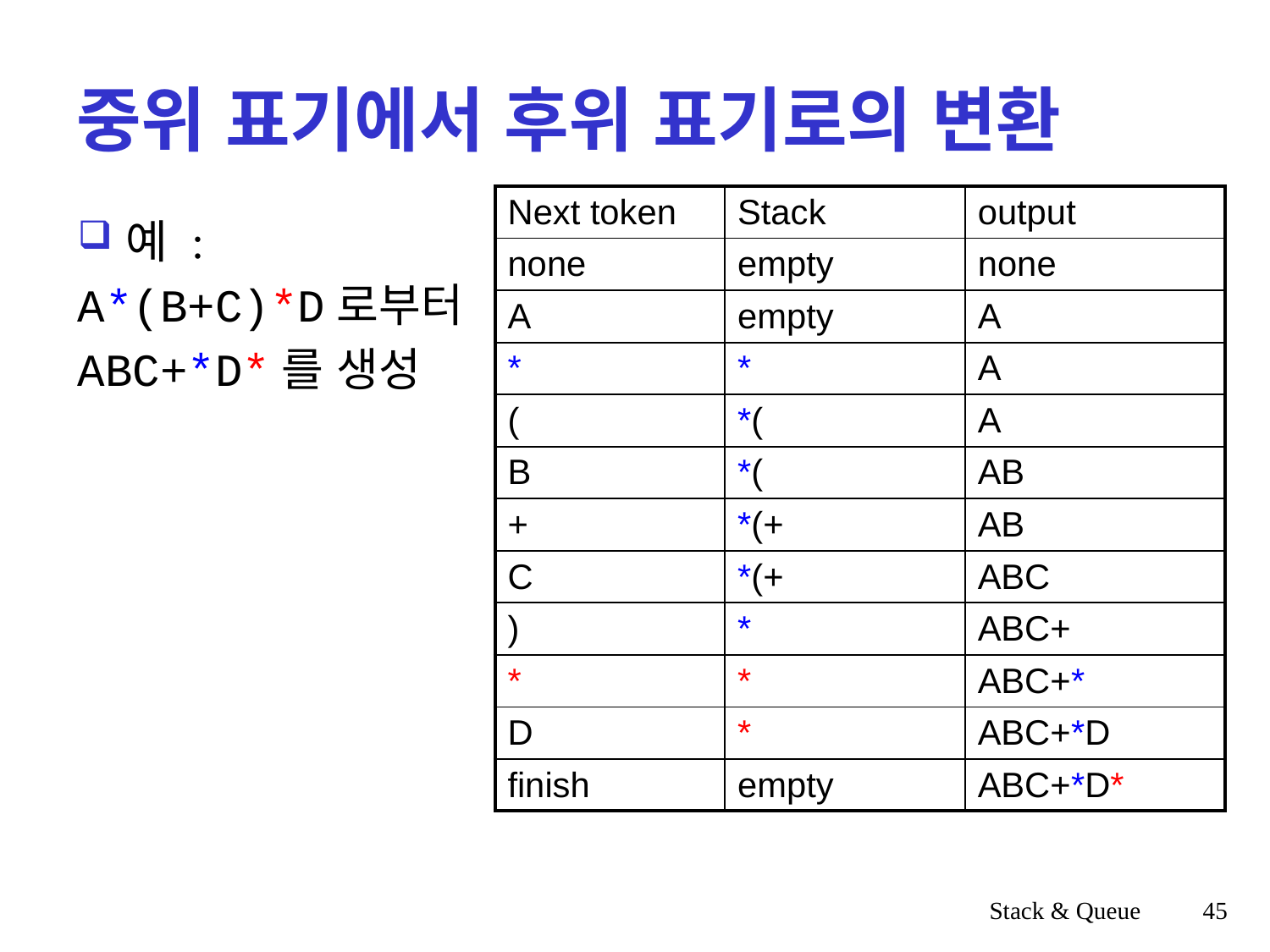

# 중위 표기에서 후위 표기로의 변환
| Next token | Stack | output |
| --- | --- | --- |
| none | empty | none |
| A | empty | A |
| \* | \* | A |
| ( | \*( | A |
| B | \*( | AB |
| + | \*(+ | AB |
| C | \*(+ | ABC |
| ) | \* | ABC+ |
| \* | \* | ABC+\* |
| D | \* | ABC+\*D |
| finish | empty | ABC+\*D\* |
예 :
A*(B+C)*D로부터
ABC+*D*를 생성
Stack & Queue
45